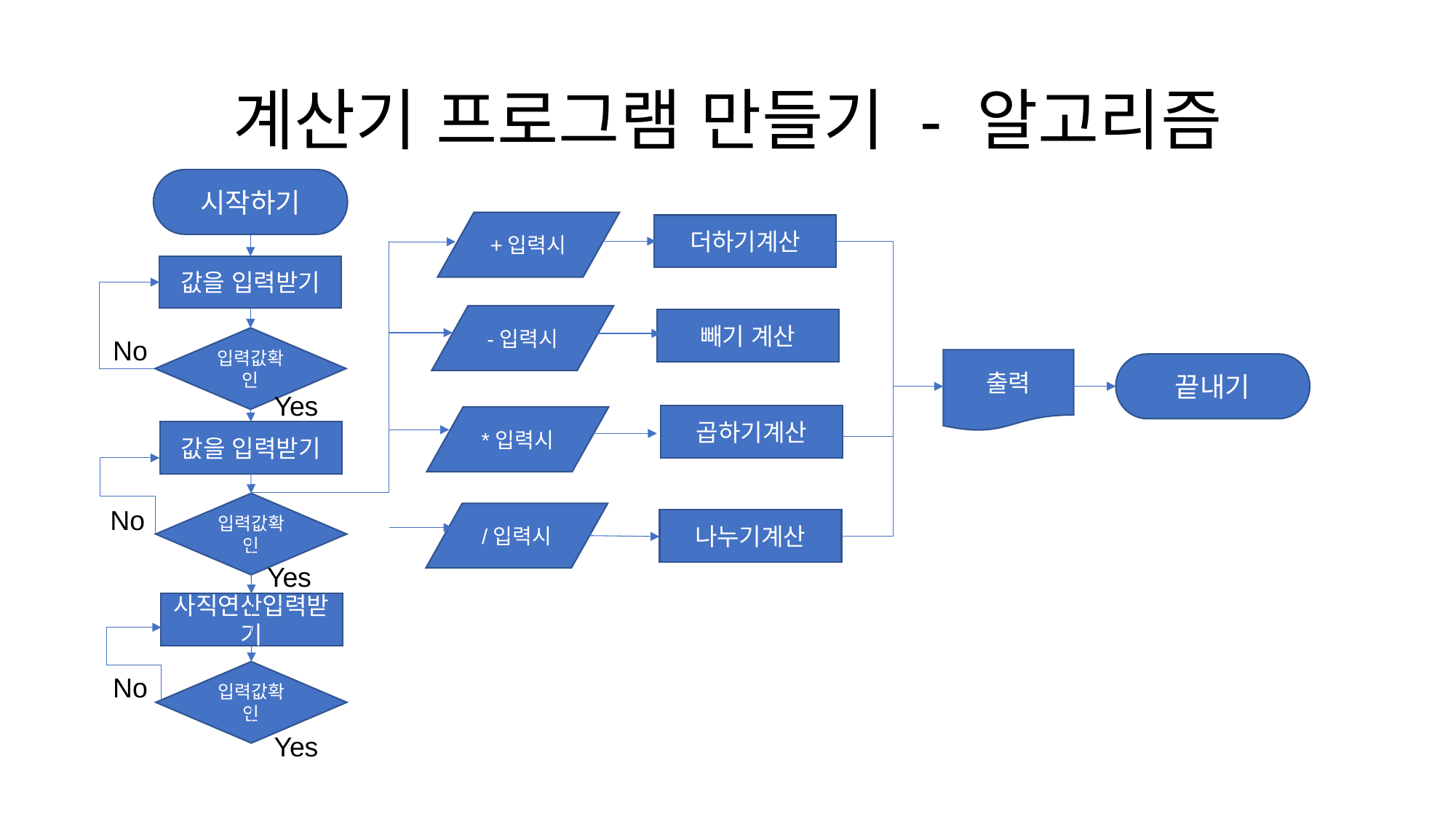

# 계산기 프로그램 만들기 - 알고리즘
시작하기
+입력시
더하기계산
값을 입력받기
-입력시
빼기 계산
입력값확인
No
출력
끝내기
Yes
곱하기계산
*입력시
값을 입력받기
입력값확인
No
/입력시
나누기계산
Yes
사직연산입력받기
입력값확인
No
Yes